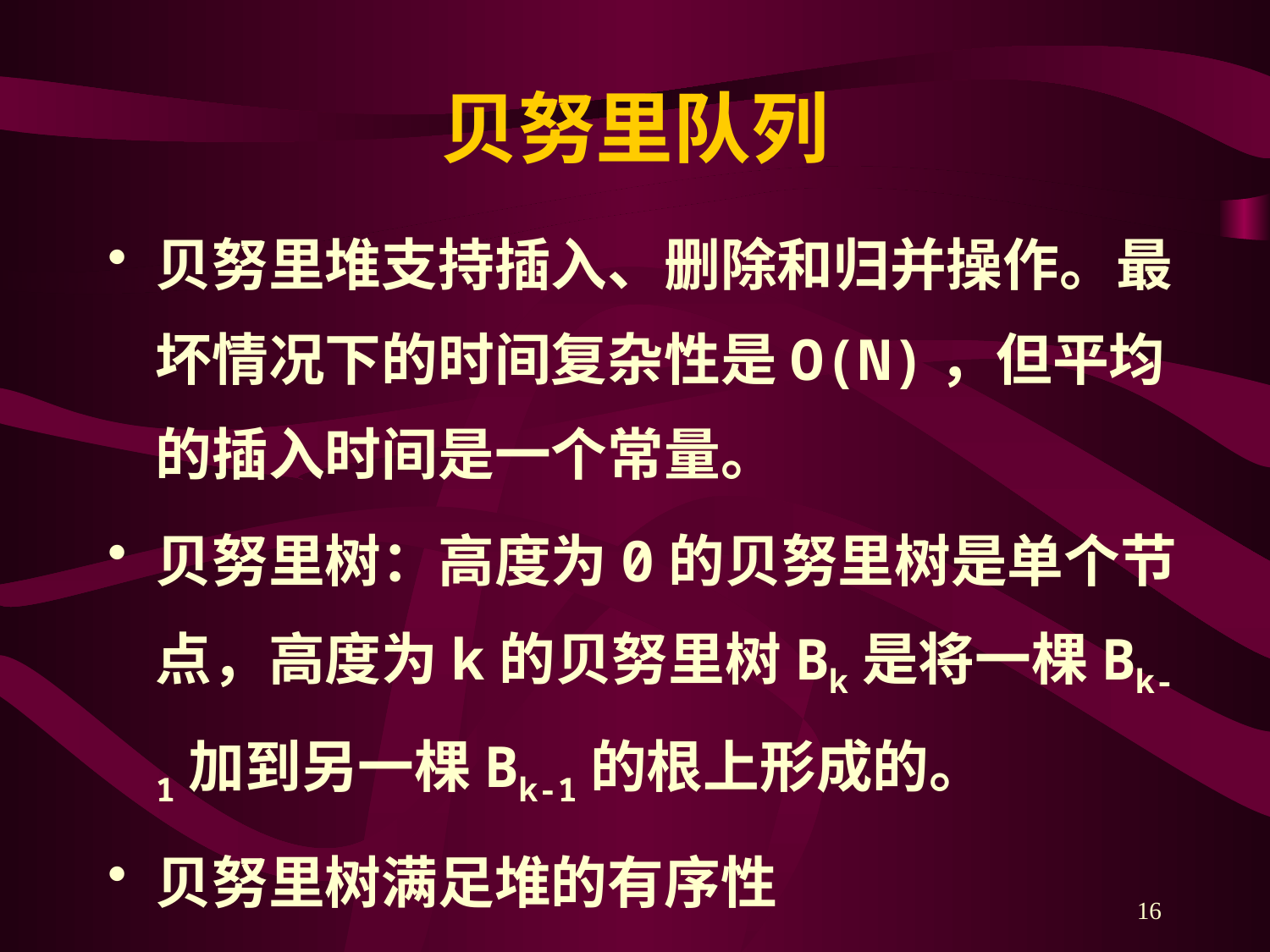

# 贝努里队列
贝努里堆支持插入、删除和归并操作。最坏情况下的时间复杂性是O(N)，但平均的插入时间是一个常量。
贝努里树：高度为0的贝努里树是单个节点，高度为k的贝努里树Bk是将一棵Bk-1加到另一棵Bk-1的根上形成的。
贝努里树满足堆的有序性
16